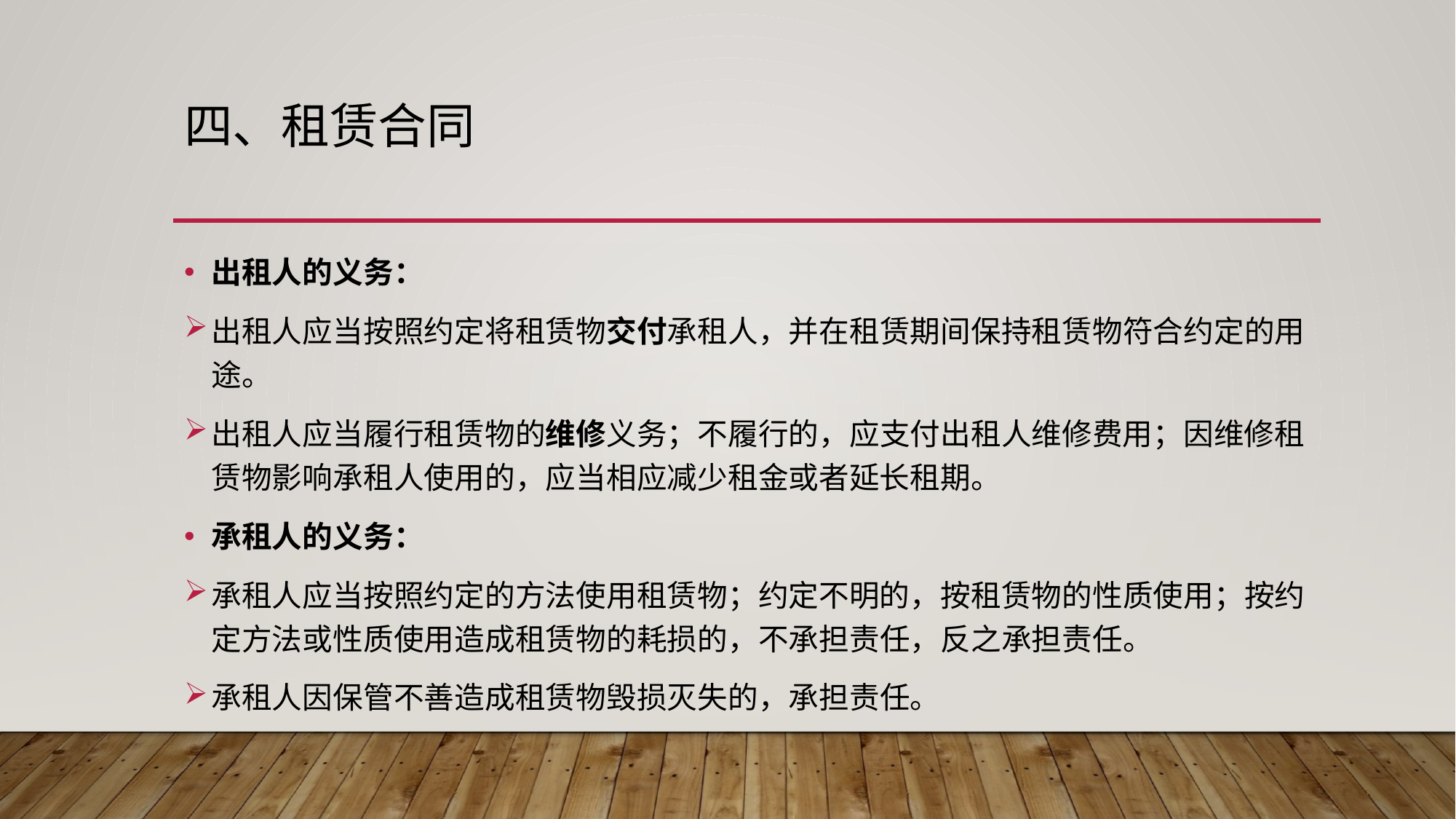

# 四、租赁合同
出租人的义务：
出租人应当按照约定将租赁物交付承租人，并在租赁期间保持租赁物符合约定的用途。
出租人应当履行租赁物的维修义务；不履行的，应支付出租人维修费用；因维修租赁物影响承租人使用的，应当相应减少租金或者延长租期。
承租人的义务：
承租人应当按照约定的方法使用租赁物；约定不明的，按租赁物的性质使用；按约定方法或性质使用造成租赁物的耗损的，不承担责任，反之承担责任。
承租人因保管不善造成租赁物毁损灭失的，承担责任。